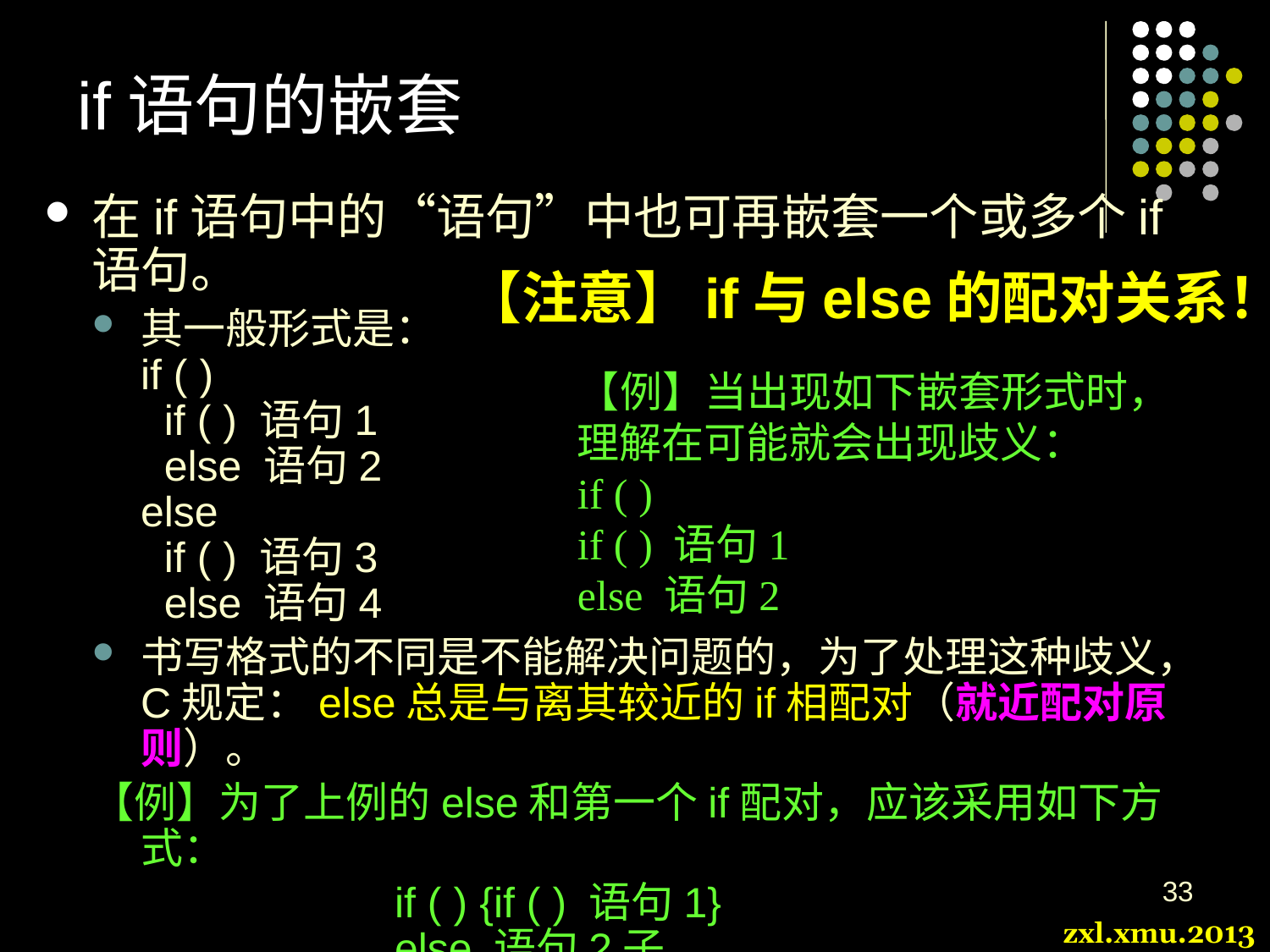

# if语句的嵌套
在if语句中的“语句”中也可再嵌套一个或多个if语句。
其一般形式是：
if ( )
  if ( ) 语句1
  else 语句2
else
  if ( ) 语句3
  else 语句4
书写格式的不同是不能解决问题的，为了处理这种歧义，C规定：else总是与离其较近的if相配对（就近配对原则）。
【例】为了上例的else和第一个if配对，应该采用如下方式：
			if ( ) {if ( ) 语句1}
		else 语句2子
【注意】if与else的配对关系！
【例】当出现如下嵌套形式时，理解在可能就会出现歧义：
if ( )
if ( ) 语句1
else 语句2
33